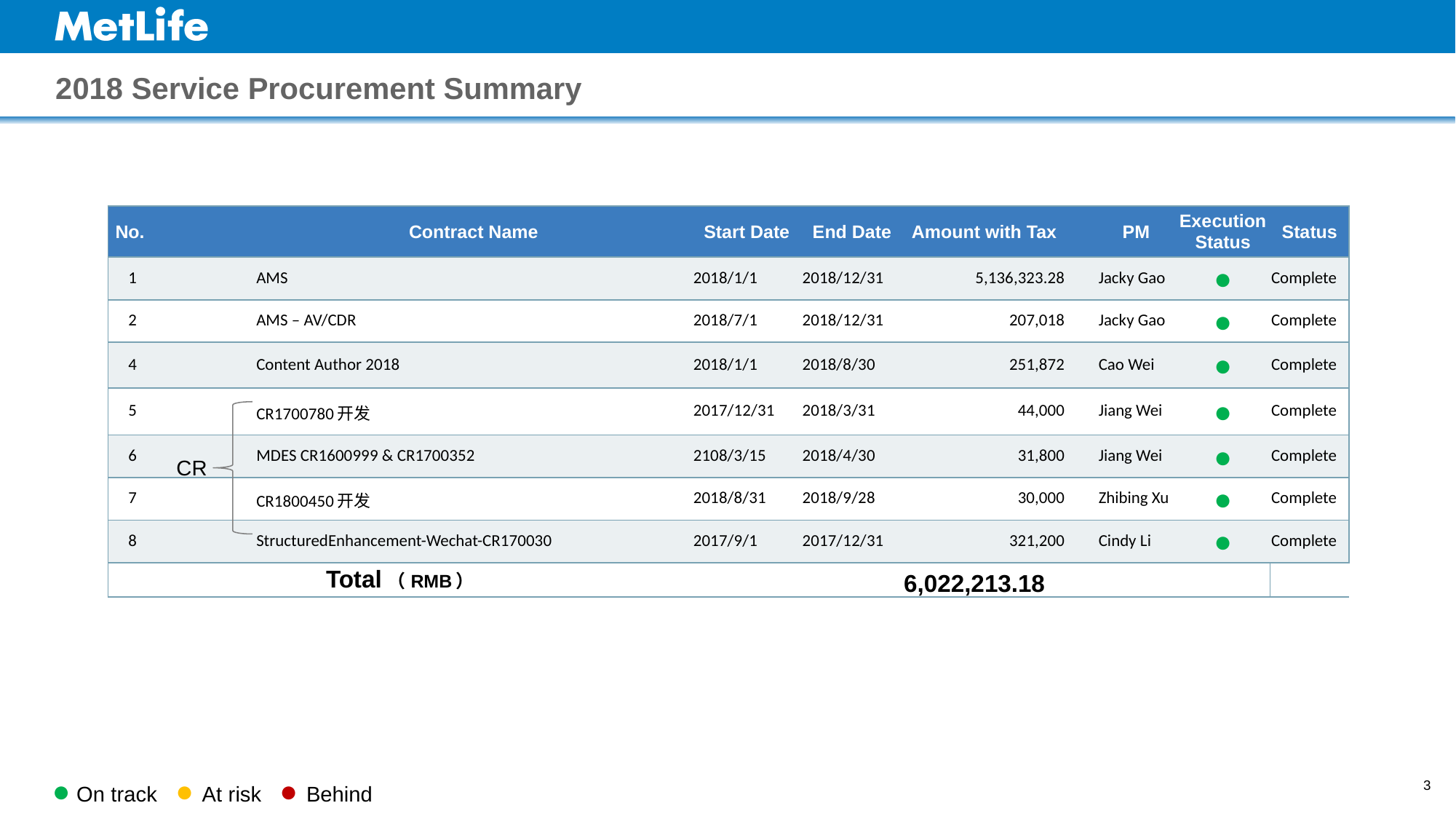

# 2018 Service Procurement Summary
| No. |  | Contract Name | Start Date | End Date | Amount with Tax | PM | Execution Status | Status |
| --- | --- | --- | --- | --- | --- | --- | --- | --- |
| 1 |  | AMS | 2018/1/1 | 2018/12/31 | 5,136,323.28 | Jacky Gao | ● | Complete |
| 2 |  | AMS – AV/CDR | 2018/7/1 | 2018/12/31 | 207,018 | Jacky Gao | ● | Complete |
| 4 |  | Content Author 2018 | 2018/1/1 | 2018/8/30 | 251,872 | Cao Wei | ● | Complete |
| 5 |  | CR1700780开发 | 2017/12/31 | 2018/3/31 | 44,000 | Jiang Wei | ● | Complete |
| 6 |  | MDES CR1600999 & CR1700352 | 2108/3/15 | 2018/4/30 | 31,800 | Jiang Wei | ● | Complete |
| 7 |  | CR1800450开发 | 2018/8/31 | 2018/9/28 | 30,000 | Zhibing Xu | ● | Complete |
| 8 |  | StructuredEnhancement-Wechat-CR170030 | 2017/9/1 | 2017/12/31 | 321,200 | Cindy Li | ● | Complete |
| Total（RMB） |  |  |  |  | 6,022,213.18 |  |  |  |

CR
● On track   ● At risk   ● Behind